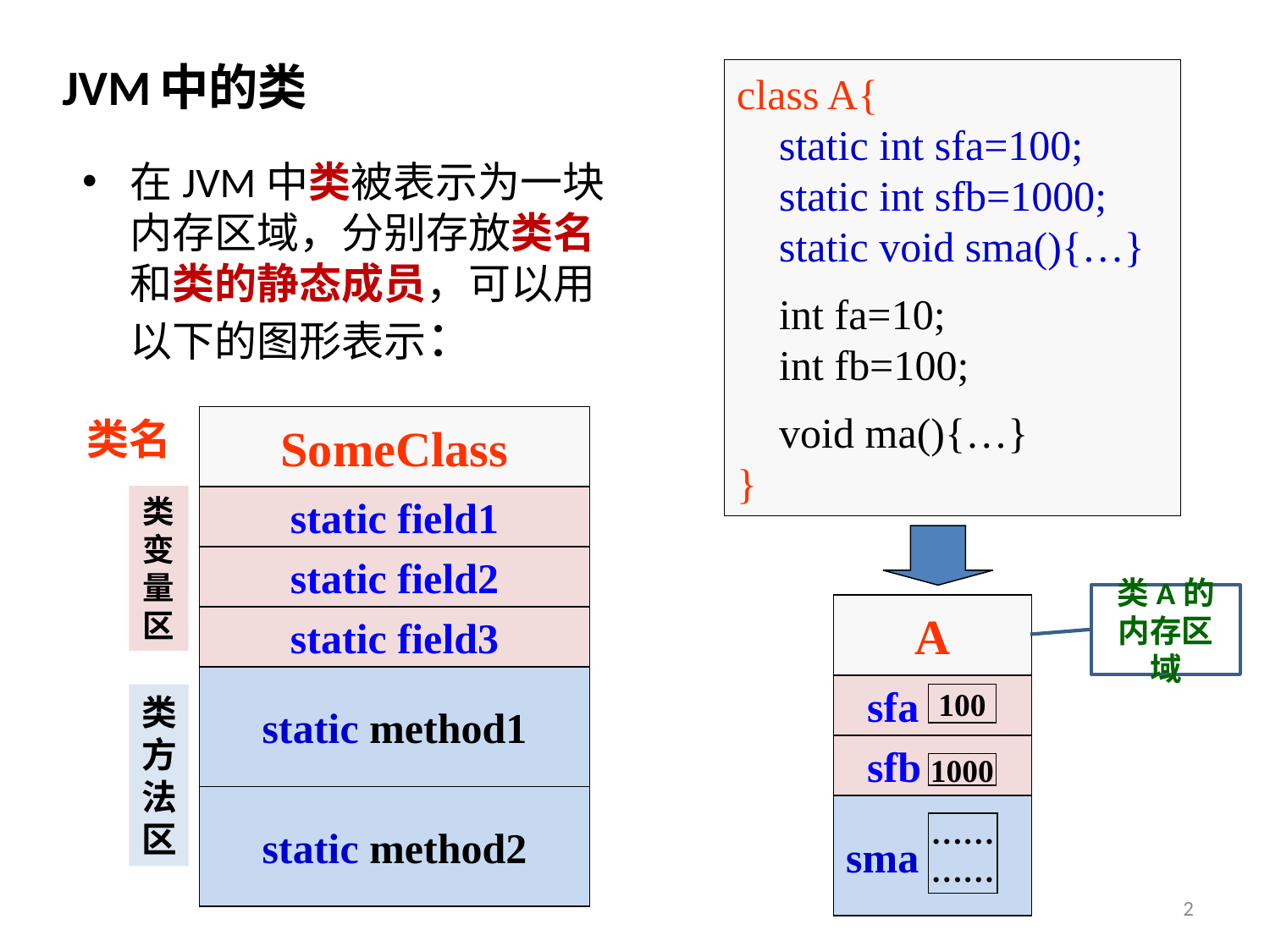

# JVM中的类
class A{
    static int sfa=100;
    static int sfb=1000;
    static void sma(){…}

    int fa=10;
    int fb=100;

    void ma(){…}
}
在JVM中类被表示为一块内存区域，分别存放类名和类的静态成员，可以用以下的图形表示：
类名
SomeClass
类变量区
static field1
static field2
static field3
static method1
类方法区
static method2

类A的内存区域
A
  sfa
100
  sfb
1000
sma
……
……
2